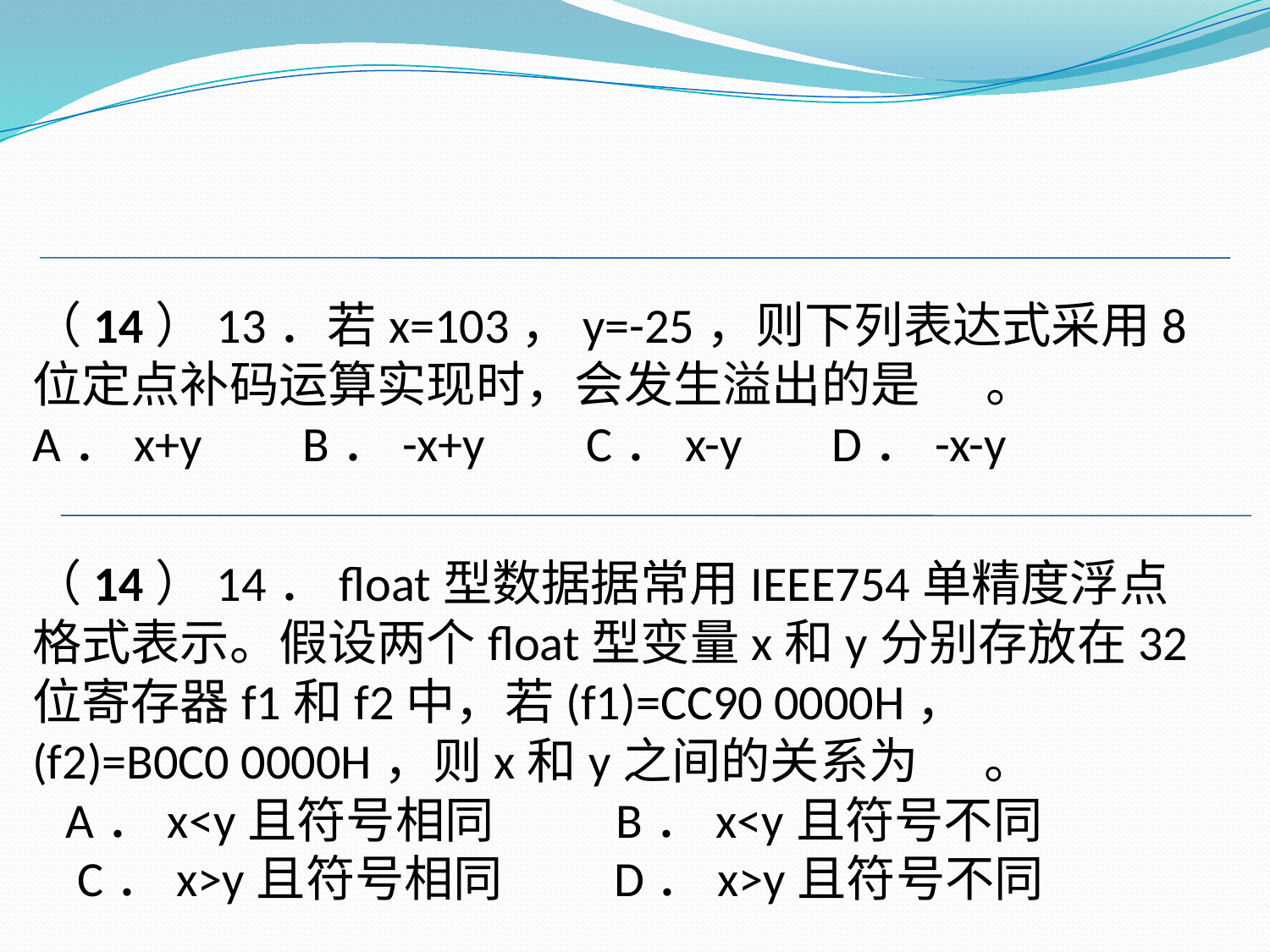

（14）13．若x=103，y=-25，则下列表达式采用8位定点补码运算实现时，会发生溢出的是      。
A．x+y         B．-x+y         C．x-y        D．-x-y

（14）14．float型数据据常用IEEE754单精度浮点格式表示。假设两个float型变量x和y分别存放在32位寄存器f1和f2中，若(f1)=CC90 0000H，(f2)=B0C0 0000H，则x和y之间的关系为      。
   A．x<y且符号相同          B．x<y且符号不同
    C．x>y且符号相同         D．x>y且符号不同